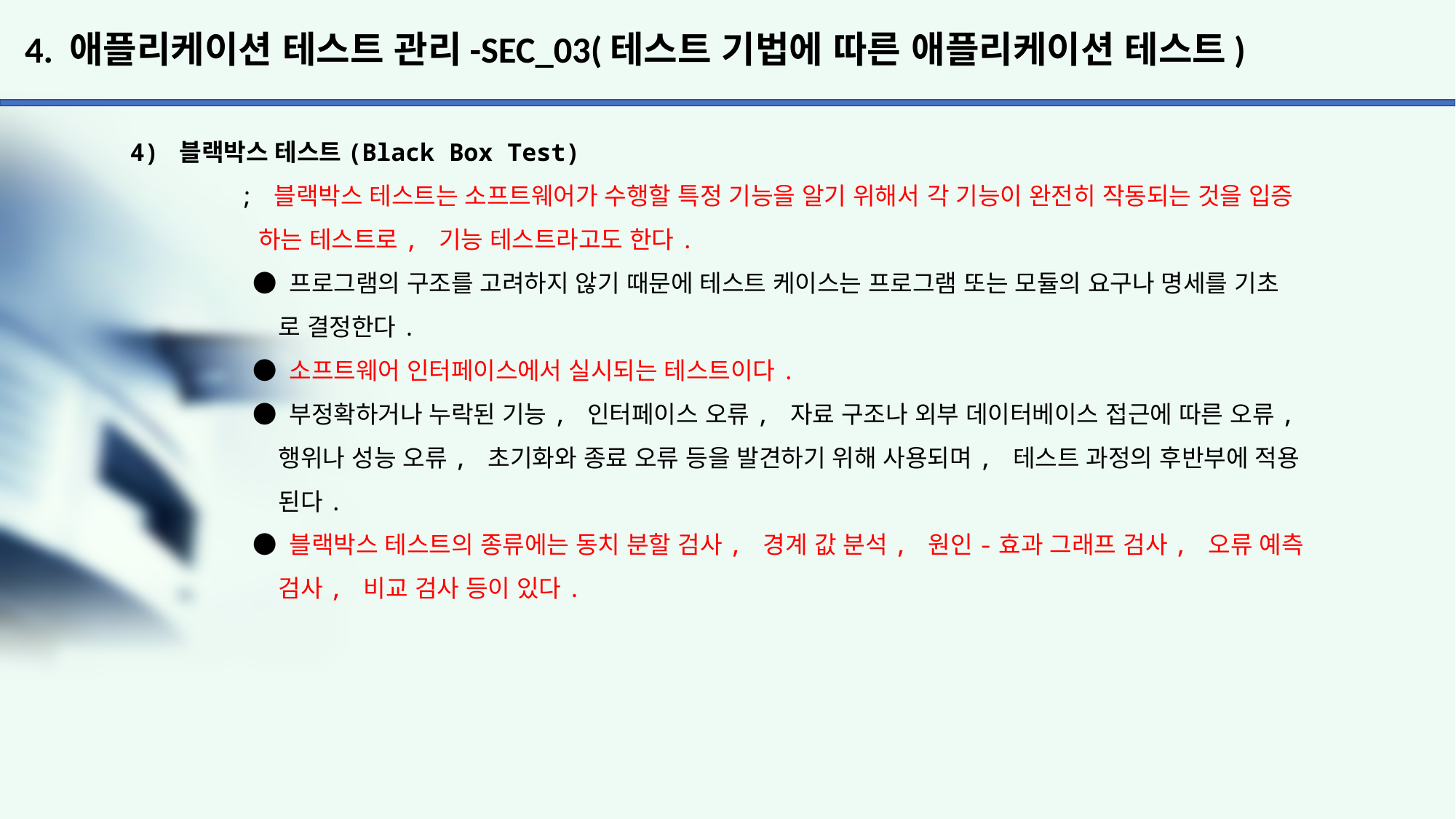

# 4. 애플리케이션 테스트 관리-SEC_03(테스트 기법에 따른 애플리케이션 테스트)
4) 블랙박스 테스트(Black Box Test)
	; 블랙박스 테스트는 소프트웨어가 수행할 특정 기능을 알기 위해서 각 기능이 완전히 작동되는 것을 입증
	  하는 테스트로, 기능 테스트라고도 한다.
	  ● 프로그램의 구조를 고려하지 않기 때문에 테스트 케이스는 프로그램 또는 모듈의 요구나 명세를 기초
	     로 결정한다.
	  ● 소프트웨어 인터페이스에서 실시되는 테스트이다.
	  ● 부정확하거나 누락된 기능, 인터페이스 오류, 자료 구조나 외부 데이터베이스 접근에 따른 오류,
	     행위나 성능 오류, 초기화와 종료 오류 등을 발견하기 위해 사용되며, 테스트 과정의 후반부에 적용
	     된다.
	  ● 블랙박스 테스트의 종류에는 동치 분할 검사, 경계 값 분석, 원인-효과 그래프 검사, 오류 예측
	     검사, 비교 검사 등이 있다.